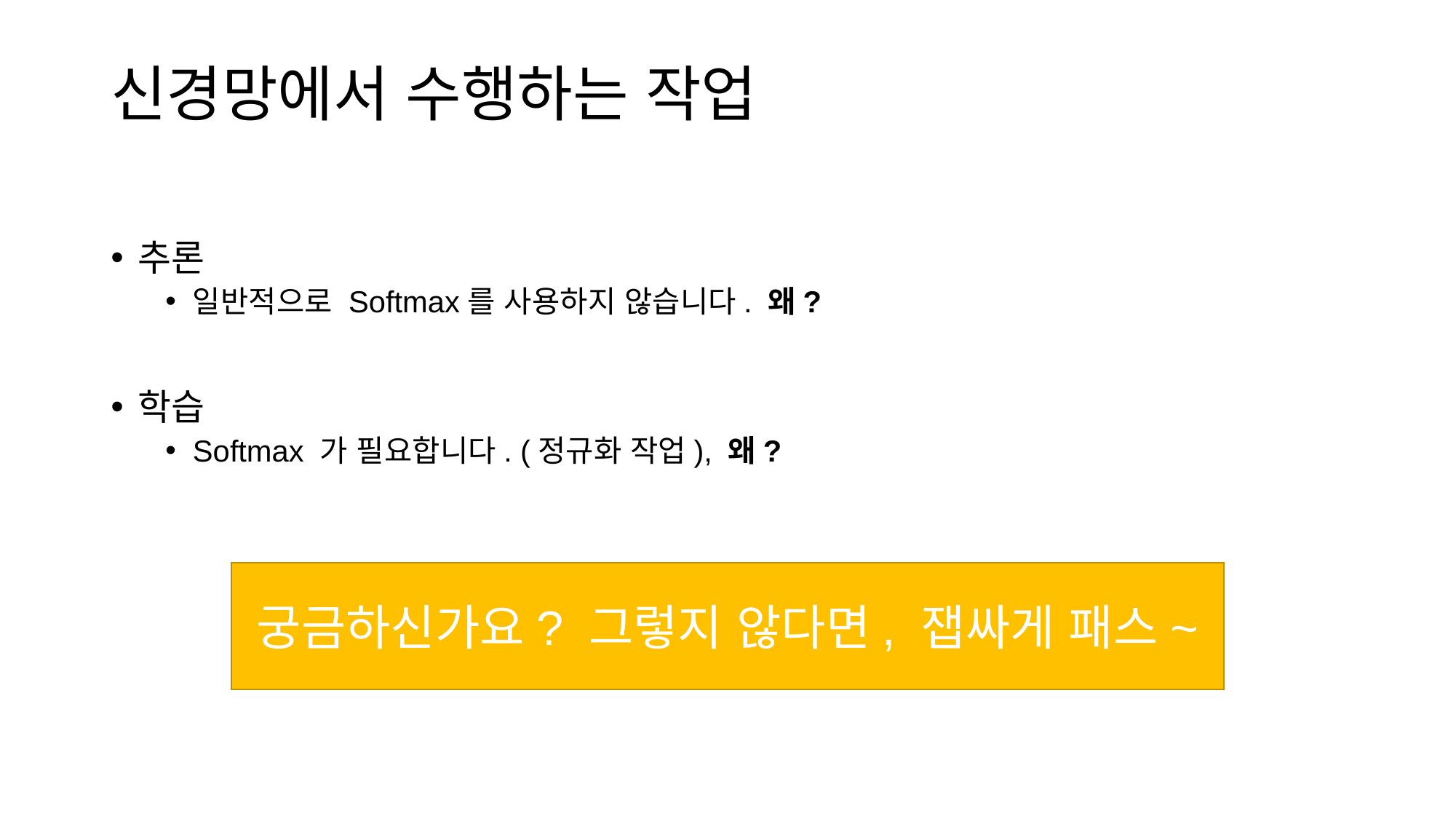

# 신경망에서 수행하는 작업

추론
일반적으로 Softmax를 사용하지 않습니다. 왜?

학습
Softmax 가 필요합니다. (정규화 작업), 왜?

궁금하신가요? 그렇지 않다면, 잽싸게 패스~